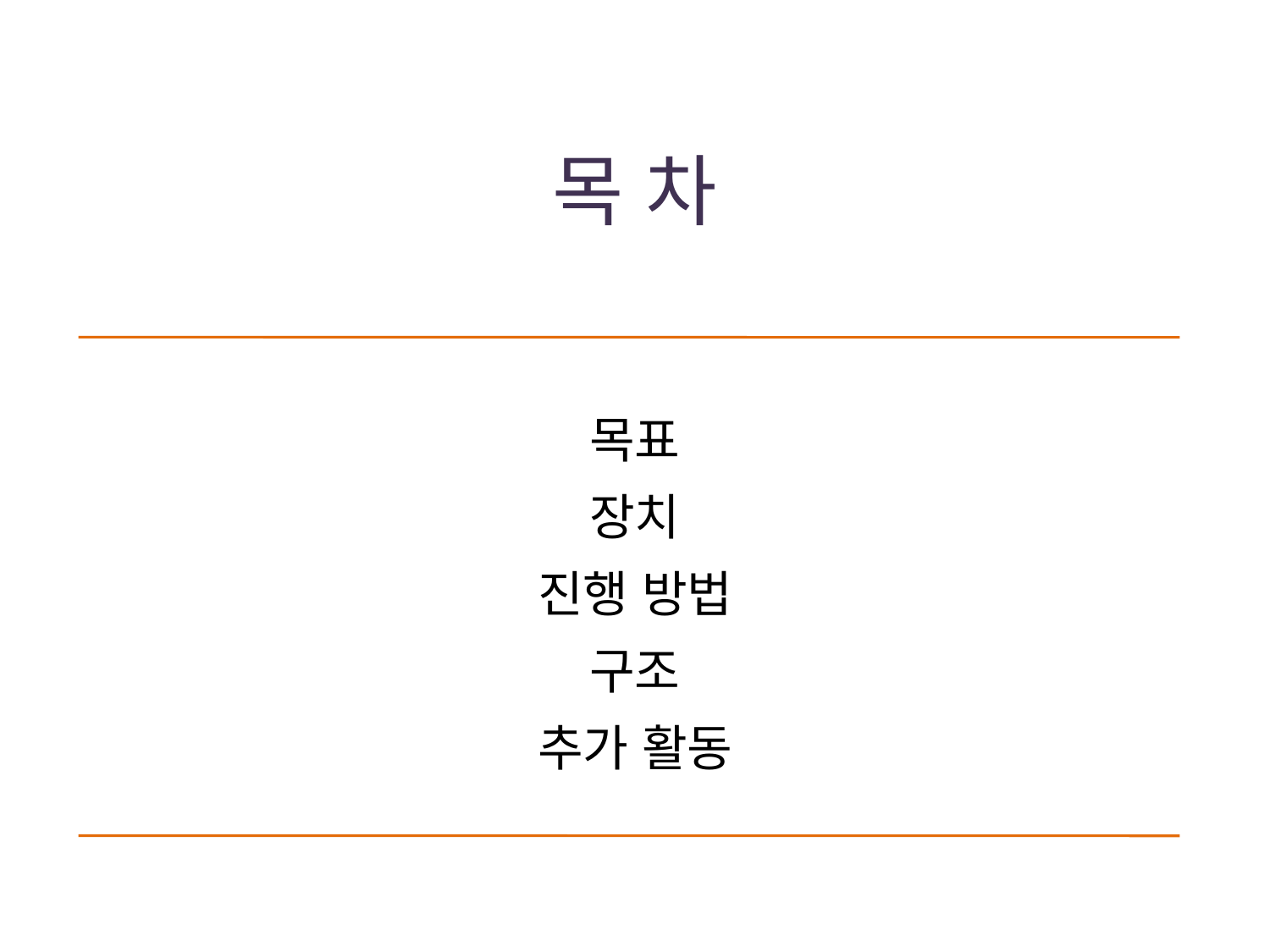

# 목 차
목표
장치
진행 방법
구조
추가 활동